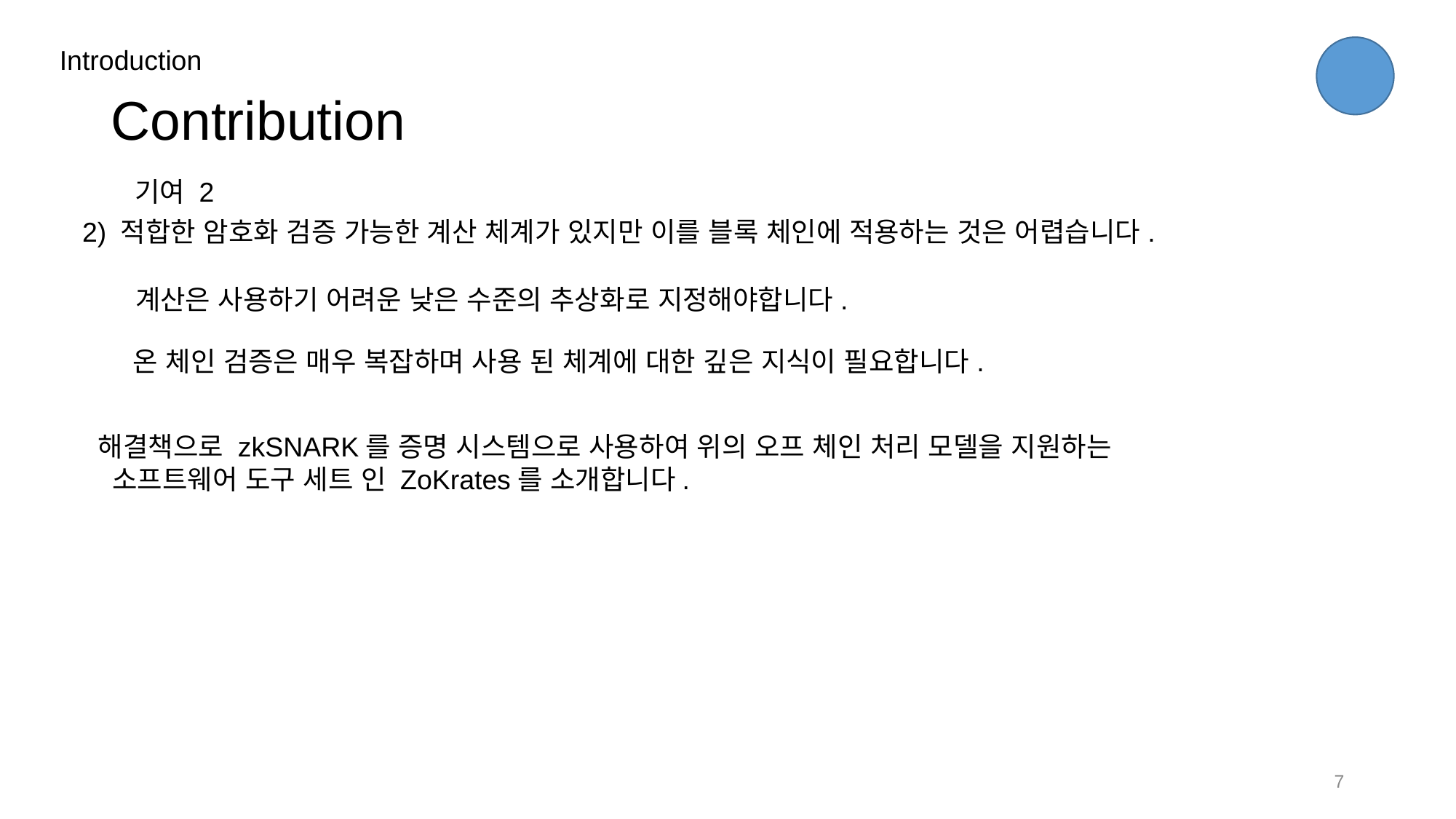

Introduction

# Contribution
기여 2
2) 적합한 암호화 검증 가능한 계산 체계가 있지만 이를 블록 체인에 적용하는 것은 어렵습니다.
계산은 사용하기 어려운 낮은 수준의 추상화로 지정해야합니다.
온 체인 검증은 매우 복잡하며 사용 된 체계에 대한 깊은 지식이 필요합니다.
해결책으로 zkSNARK를 증명 시스템으로 사용하여 위의 오프 체인 처리 모델을 지원하는
 소프트웨어 도구 세트 인 ZoKrates를 소개합니다.
7